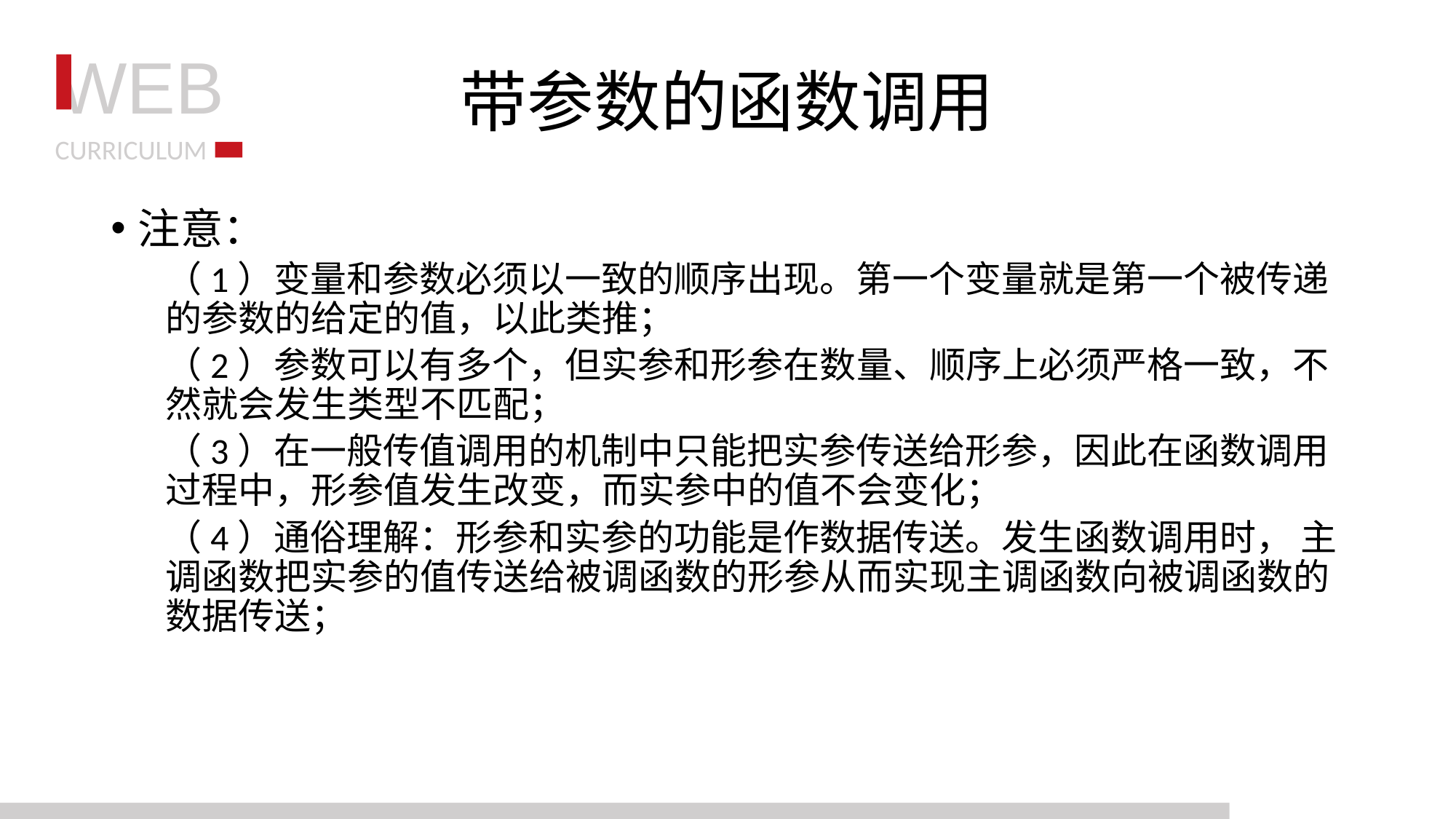

# 带参数的函数调用
注意：
（1）变量和参数必须以一致的顺序出现。第一个变量就是第一个被传递的参数的给定的值，以此类推；
（2）参数可以有多个，但实参和形参在数量、顺序上必须严格一致，不然就会发生类型不匹配；
（3）在一般传值调用的机制中只能把实参传送给形参，因此在函数调用过程中，形参值发生改变，而实参中的值不会变化；
（4）通俗理解：形参和实参的功能是作数据传送。发生函数调用时， 主调函数把实参的值传送给被调函数的形参从而实现主调函数向被调函数的数据传送；